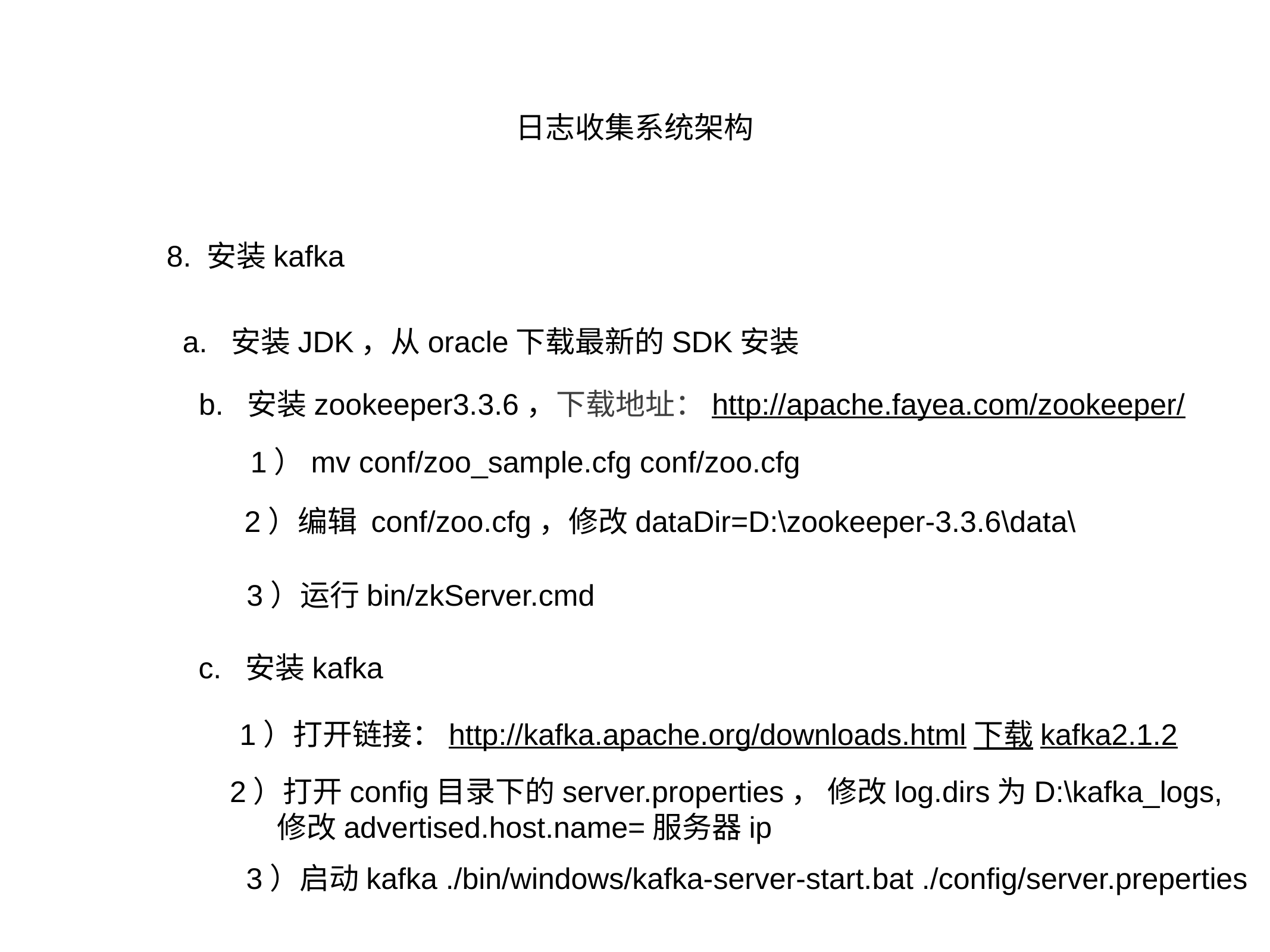

日志收集系统架构
8. 安装kafka
a.  安装JDK，从oracle下载最新的SDK安装
b.  安装zookeeper3.3.6，下载地址：http://apache.fayea.com/zookeeper/
1）mv conf/zoo_sample.cfg conf/zoo.cfg
2）编辑 conf/zoo.cfg，修改dataDir=D:\zookeeper-3.3.6\data\
3）运行bin/zkServer.cmd
c.  安装kafka
1）打开链接：http://kafka.apache.org/downloads.html下载kafka2.1.2
2）打开config目录下的server.properties， 修改log.dirs为D:\kafka_logs,
      修改advertised.host.name=服务器ip
3）启动kafka ./bin/windows/kafka-server-start.bat ./config/server.preperties